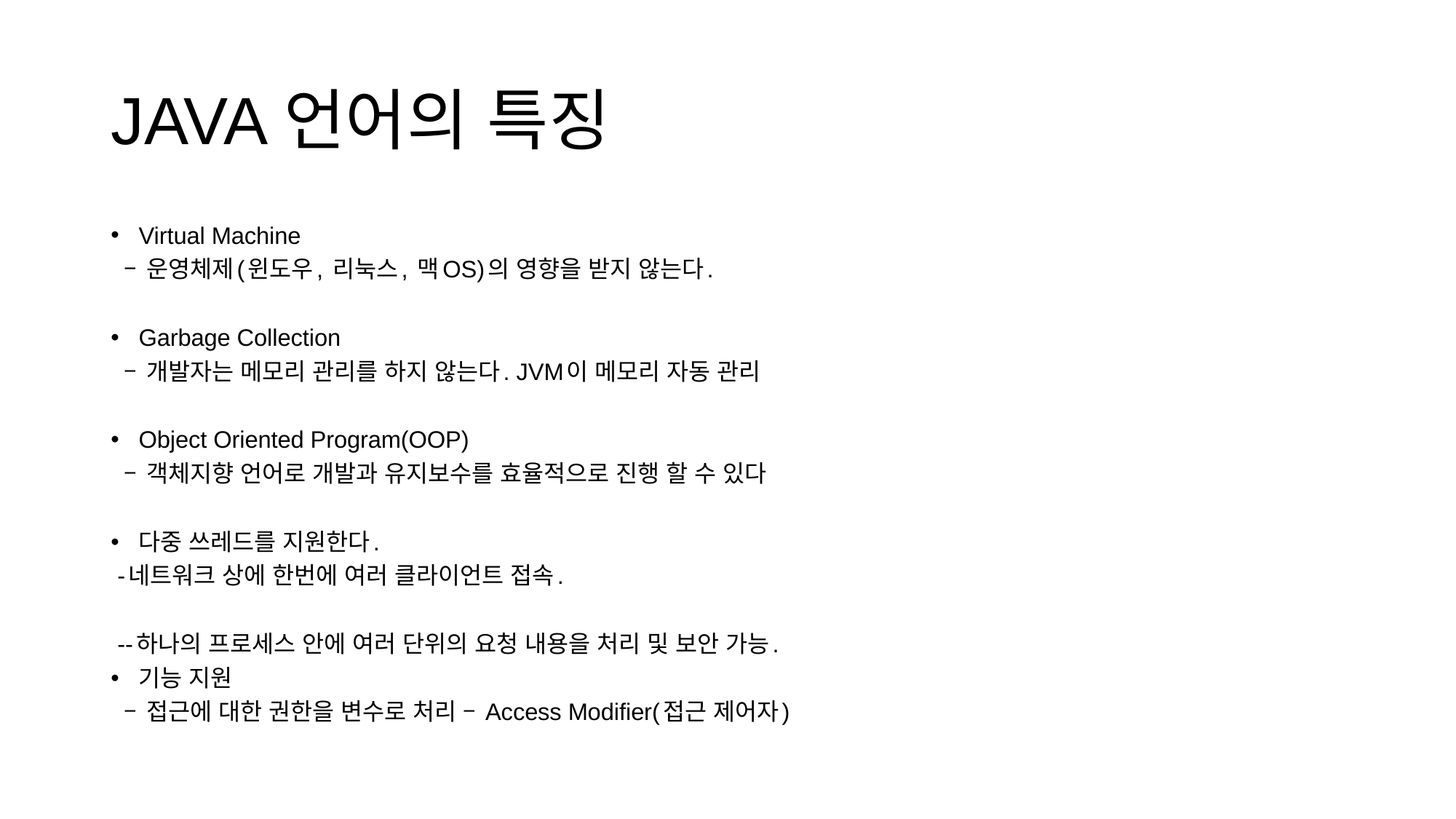

# JAVA언어의 특징
Virtual Machine
  – 운영체제(윈도우, 리눅스, 맥OS)의 영향을 받지 않는다.

Garbage Collection
  – 개발자는 메모리 관리를 하지 않는다. JVM이 메모리 자동 관리

Object Oriented Program(OOP)
  – 객체지향 언어로 개발과 유지보수를 효율적으로 진행 할 수 있다

다중 쓰레드를 지원한다.
 -네트워크 상에 한번에 여러 클라이언트 접속.

 --하나의 프로세스 안에 여러 단위의 요청 내용을 처리 및 보안 가능.
기능 지원
  – 접근에 대한 권한을 변수로 처리 – Access Modifier(접근 제어자)